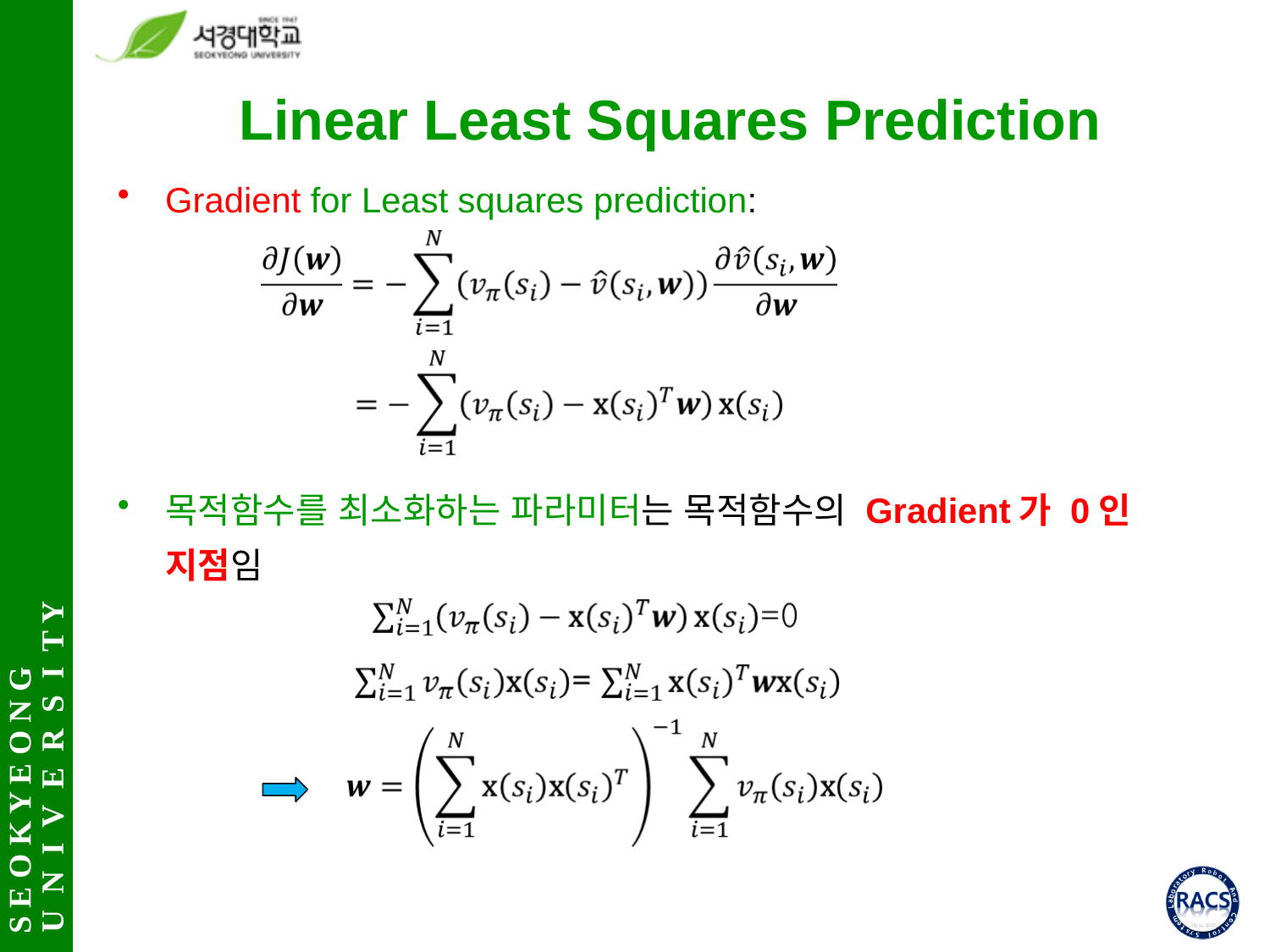

# Linear Least Squares Prediction
Gradient for Least squares prediction:

목적함수를 최소화하는 파라미터는 목적함수의 Gradient가 0인 지점임